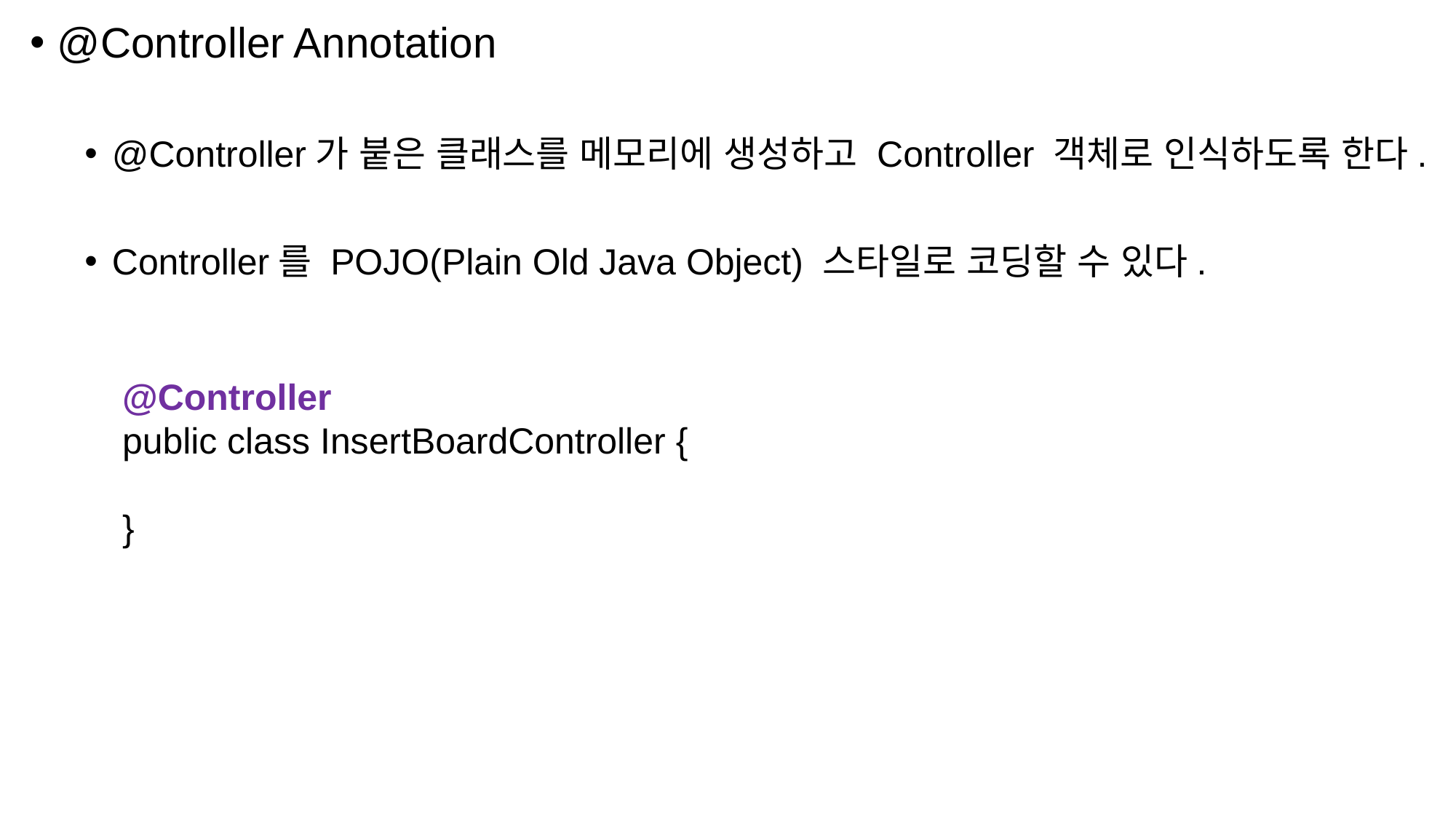

@Controller Annotation

@Controller가 붙은 클래스를 메모리에 생성하고 Controller 객체로 인식하도록 한다.

Controller를 POJO(Plain Old Java Object) 스타일로 코딩할 수 있다.
@Controller
public class InsertBoardController {

}